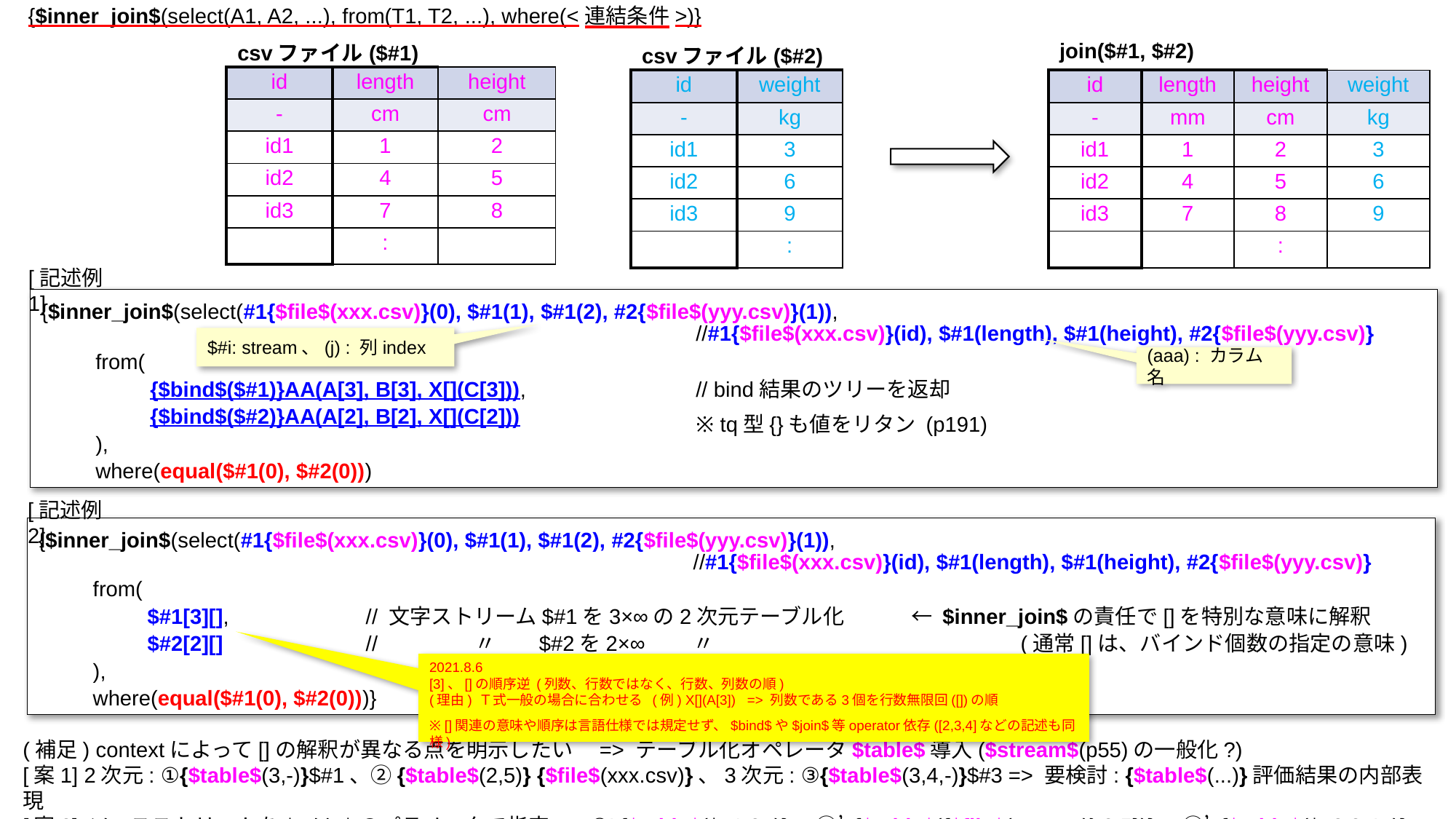

{$inner_join$(select(A1, A2, ...), from(T1, T2, ...), where(<連結条件>)}
| csvファイル($#1) |  |  |
| --- | --- | --- |
| id | length | height |
| - | cm | cm |
| id1 | 1 | 2 |
| id2 | 4 | 5 |
| id3 | 7 | 8 |
|  | : |  |
| csvファイル($#2) |  |
| --- | --- |
| id | weight |
| - | kg |
| id1 | 3 |
| id2 | 6 |
| id3 | 9 |
|  | : |
| join($#1, $#2) | join($#1, $#2) |  |  |
| --- | --- | --- | --- |
| id | length | height | weight |
| - | mm | cm | kg |
| id1 | 1 | 2 | 3 |
| id2 | 4 | 5 | 6 |
| id3 | 7 | 8 | 9 |
|  |  | : |  |

[記述例1]
{$inner_join$(select(#1{$file$(xxx.csv)}(0), $#1(1), $#1(2), #2{$file$(yyy.csv)}(1)),
						//#1{$file$(xxx.csv)}(id), $#1(length), $#1(height), #2{$file$(yyy.csv)}
from(
{$bind$($#1)}AA(A[3], B[3], X[](C[3])),		// bind結果のツリーを返却
{$bind$($#2)}AA(A[2], B[2], X[](C[2]))
),
where(equal($#1(0), $#2(0)))
$#i: stream、(j) : 列index
(aaa) : カラム名
※ tq型{}も値をリタン (p191)
[記述例2]
{$inner_join$(select(#1{$file$(xxx.csv)}(0), $#1(1), $#1(2), #2{$file$(yyy.csv)}(1)),
						//#1{$file$(xxx.csv)}(id), $#1(length), $#1(height), #2{$file$(yyy.csv)}
from(
$#1[3][],		// 文字ストリーム$#1を3×∞の2次元テーブル化	← $inner_join$の責任で[]を特別な意味に解釈
$#2[2][]		// 	〃        $#2を2×∞	〃		 	(通常[]は、バインド個数の指定の意味)
),
where(equal($#1(0), $#2(0)))}
2021.8.6
[3]、[]の順序逆 (列数、行数ではなく、行数、列数の順)
(理由) Ｔ式一般の場合に合わせる  (例) X[](A[3])   => 列数である3個を行数無限回([])の順
※ []関連の意味や順序は言語仕様では規定せず、$bind$や$join$等operator依存([2,3,4]などの記述も同様)
(補足) contextによって[]の解釈が異なる点を明示したい　=> テーブル化オペレータ$table$導入($stream$(p55)の一般化?)
[案1] 2次元: ①{$table$(3,-)}$#1、②{$table$(2,5)} {$file$(xxx.csv)}、3次元: ③{$table$(3,4,-)}$#3 => 要検討: {$table$(...)}評価結果の内部表現
[案2] ソースストリームを$table$のパラメータで指定 => ①’ {$table$($#1,3,-)}、②’ {$table$({$file$(xxx.csv)},2,5})}、③’ {$table$($#3,3,4,-)}
・記述例2において、$table$は導入しない方向
(理由)
-従来通りの効率性重視の内部表現との整合性の問題($table$(...)では、ノード数増大)
-記述例2の[]はファイルポインタへの修飾子、通常の[]はbind対象ノードへの修飾子と意味が違うが、関連性は高い。
  いずれにしろ、join内限定なので、通常の[]と解釈が違っていても問題ない。